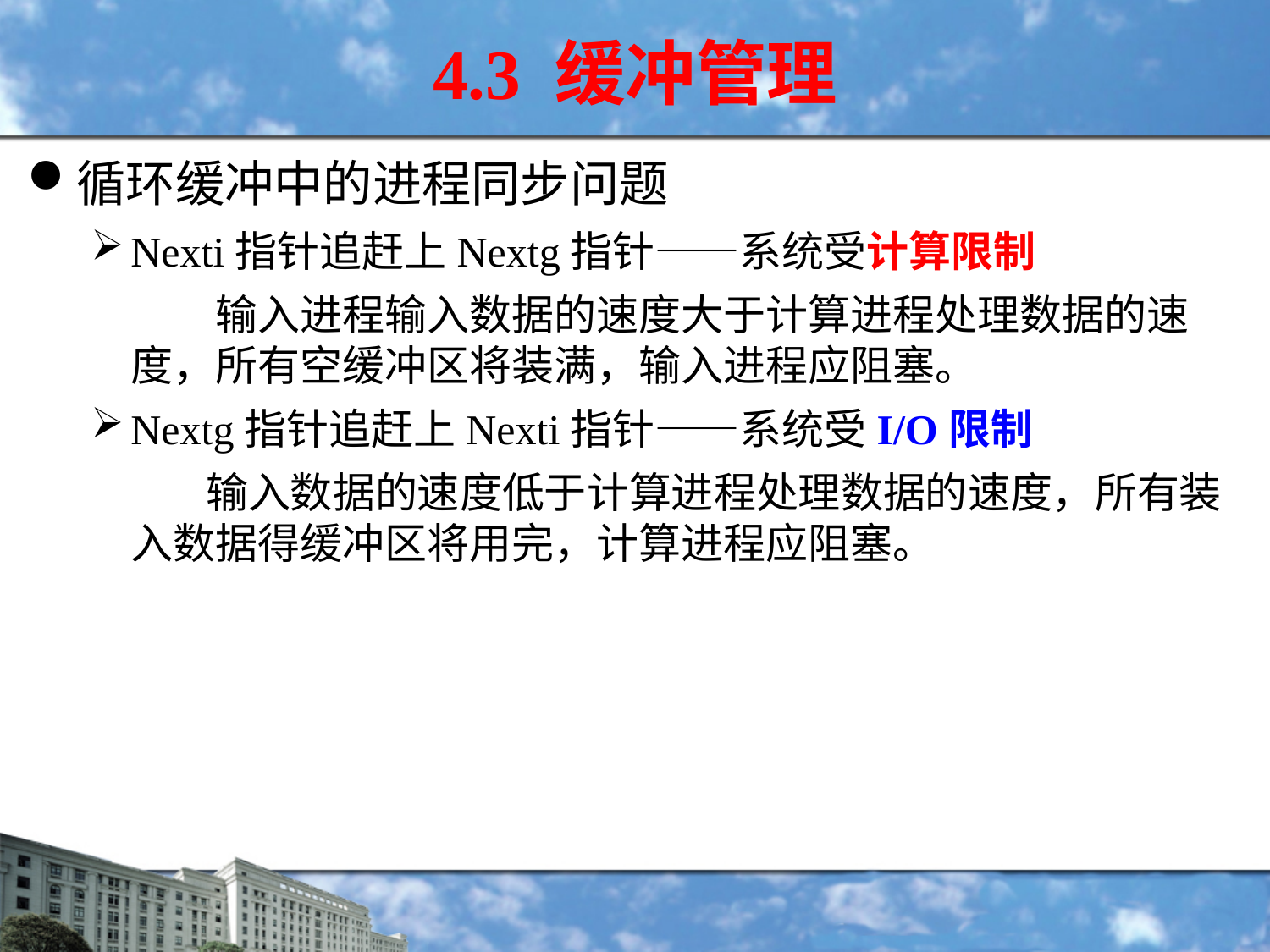

4.3 缓冲管理
循环缓冲中的进程同步问题
Nexti指针追赶上Nextg指针——系统受计算限制
            输入进程输入数据的速度大于计算进程处理数据的速度，所有空缓冲区将装满，输入进程应阻塞。
Nextg指针追赶上Nexti指针——系统受I/O限制
           输入数据的速度低于计算进程处理数据的速度，所有装入数据得缓冲区将用完，计算进程应阻塞。